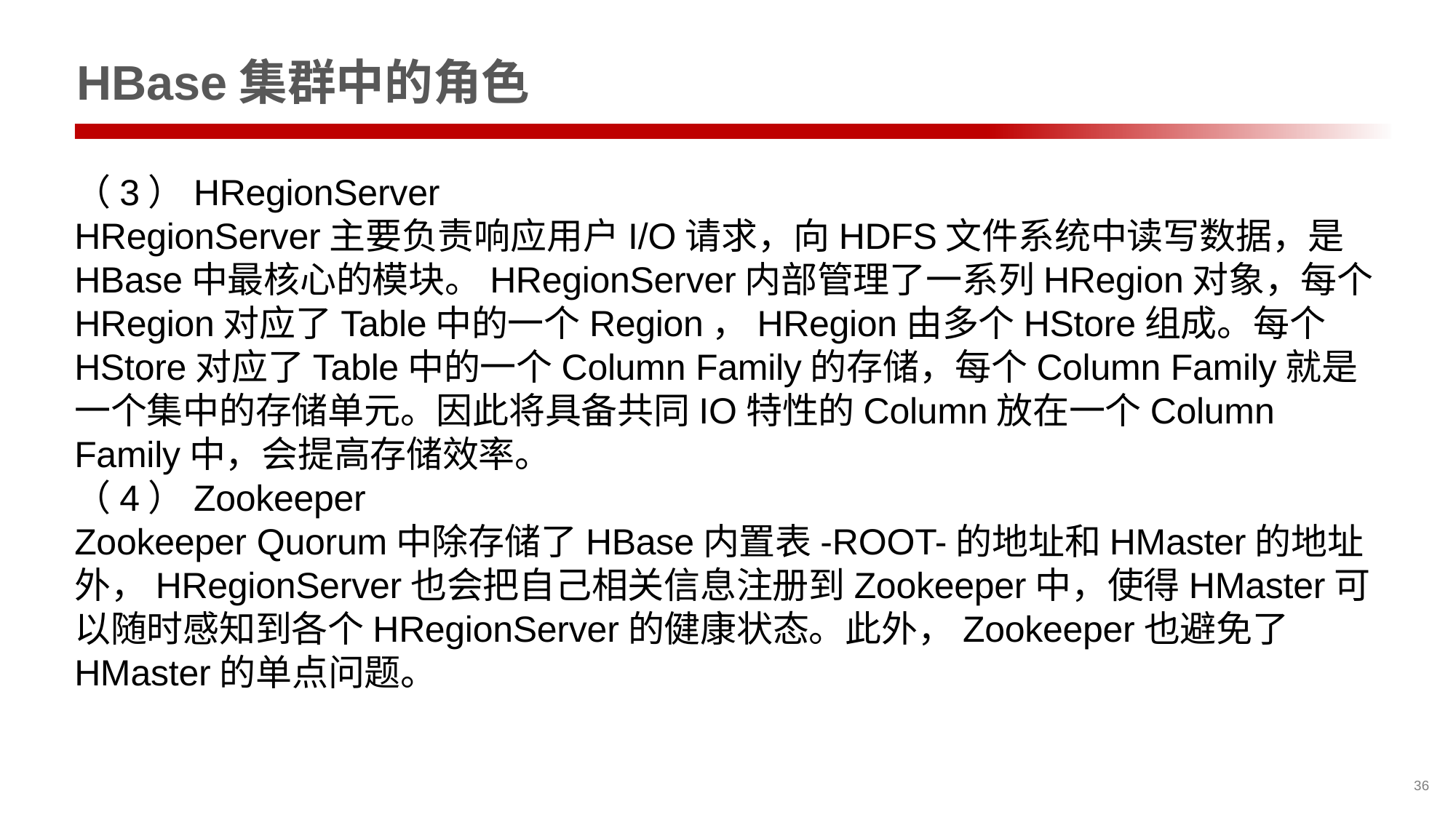

# HBase集群中的角色

（3）HRegionServer
HRegionServer主要负责响应用户I/O请求，向HDFS文件系统中读写数据，是HBase中最核心的模块。HRegionServer内部管理了一系列HRegion对象，每个HRegion对应了Table中的一个Region，HRegion由多个HStore组成。每个HStore对应了Table中的一个Column Family的存储，每个Column Family就是一个集中的存储单元。因此将具备共同IO特性的Column放在一个Column Family中，会提高存储效率。
（4）Zookeeper
Zookeeper Quorum中除存储了HBase内置表-ROOT-的地址和HMaster的地址外，HRegionServer也会把自己相关信息注册到Zookeeper中，使得HMaster可以随时感知到各个HRegionServer的健康状态。此外，Zookeeper也避免了HMaster的单点问题。

36